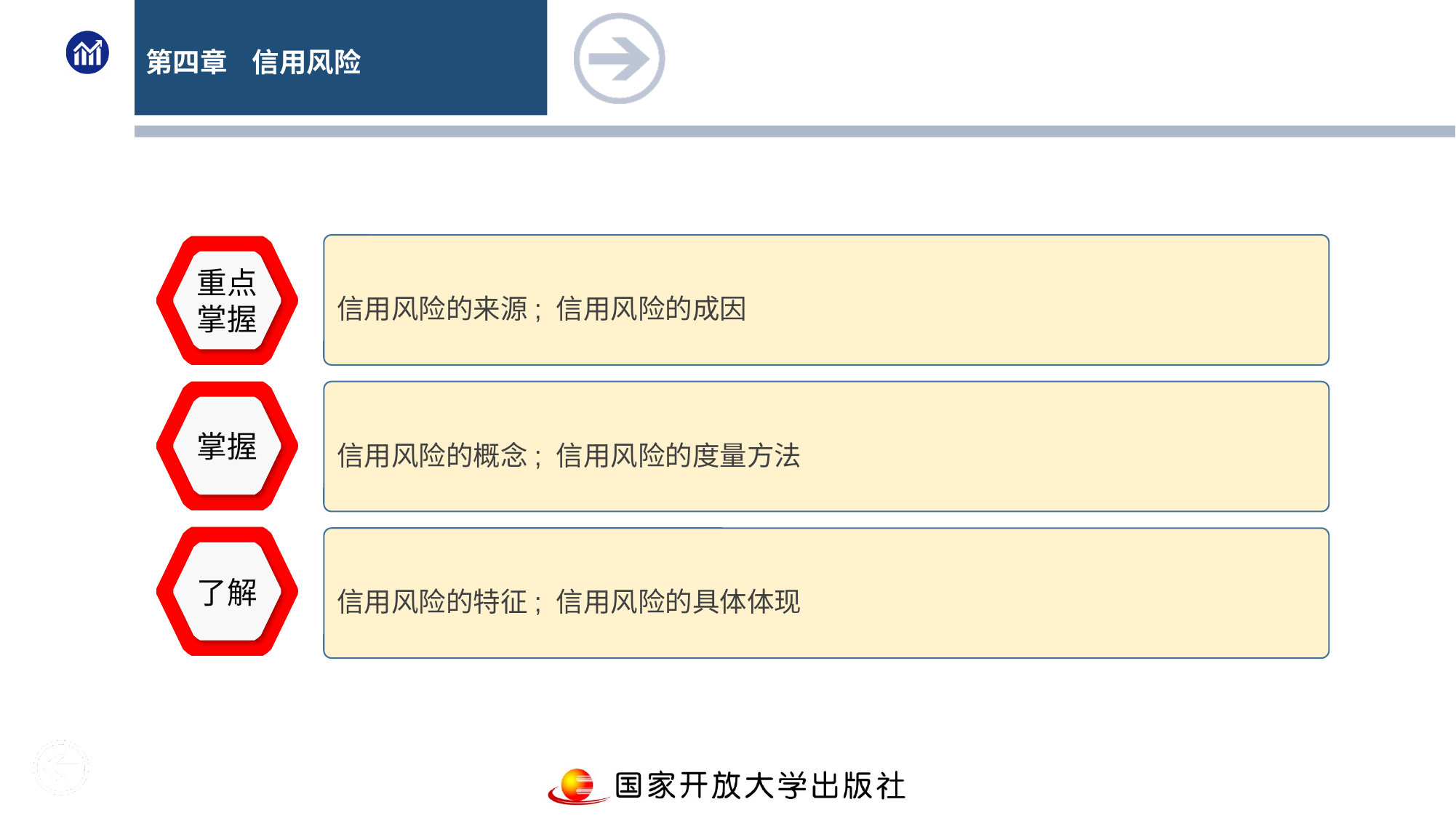

第四章    信用风险
信用风险的来源; 信用风险的成因

重点掌握

掌握
信用风险的概念; 信用风险的度量方法

了解
信用风险的特征; 信用风险的具体体现